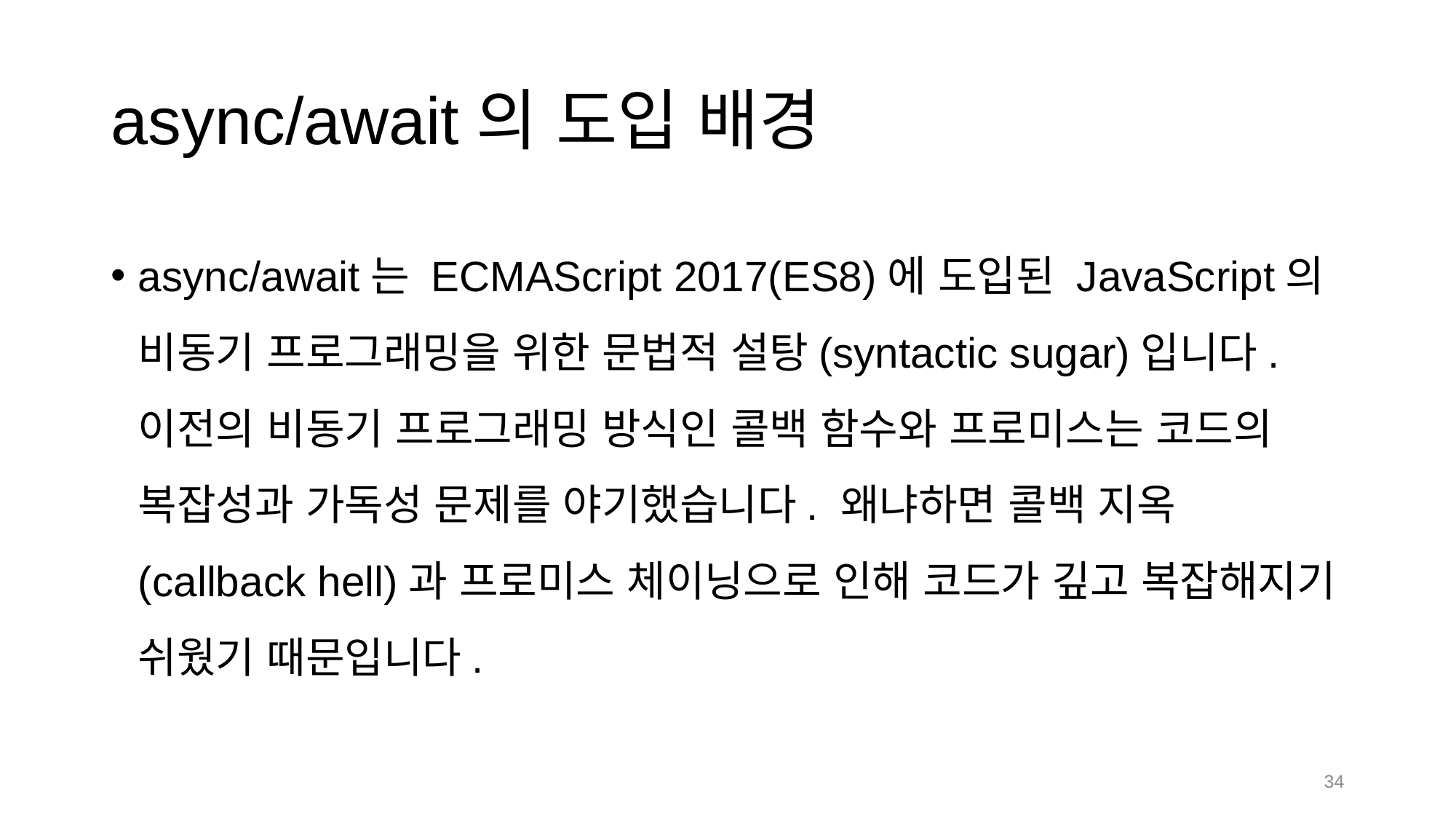

# async/await의 도입 배경
async/await는 ECMAScript 2017(ES8)에 도입된 JavaScript의 비동기 프로그래밍을 위한 문법적 설탕(syntactic sugar)입니다. 이전의 비동기 프로그래밍 방식인 콜백 함수와 프로미스는 코드의 복잡성과 가독성 문제를 야기했습니다. 왜냐하면 콜백 지옥(callback hell)과 프로미스 체이닝으로 인해 코드가 깊고 복잡해지기 쉬웠기 때문입니다.
34